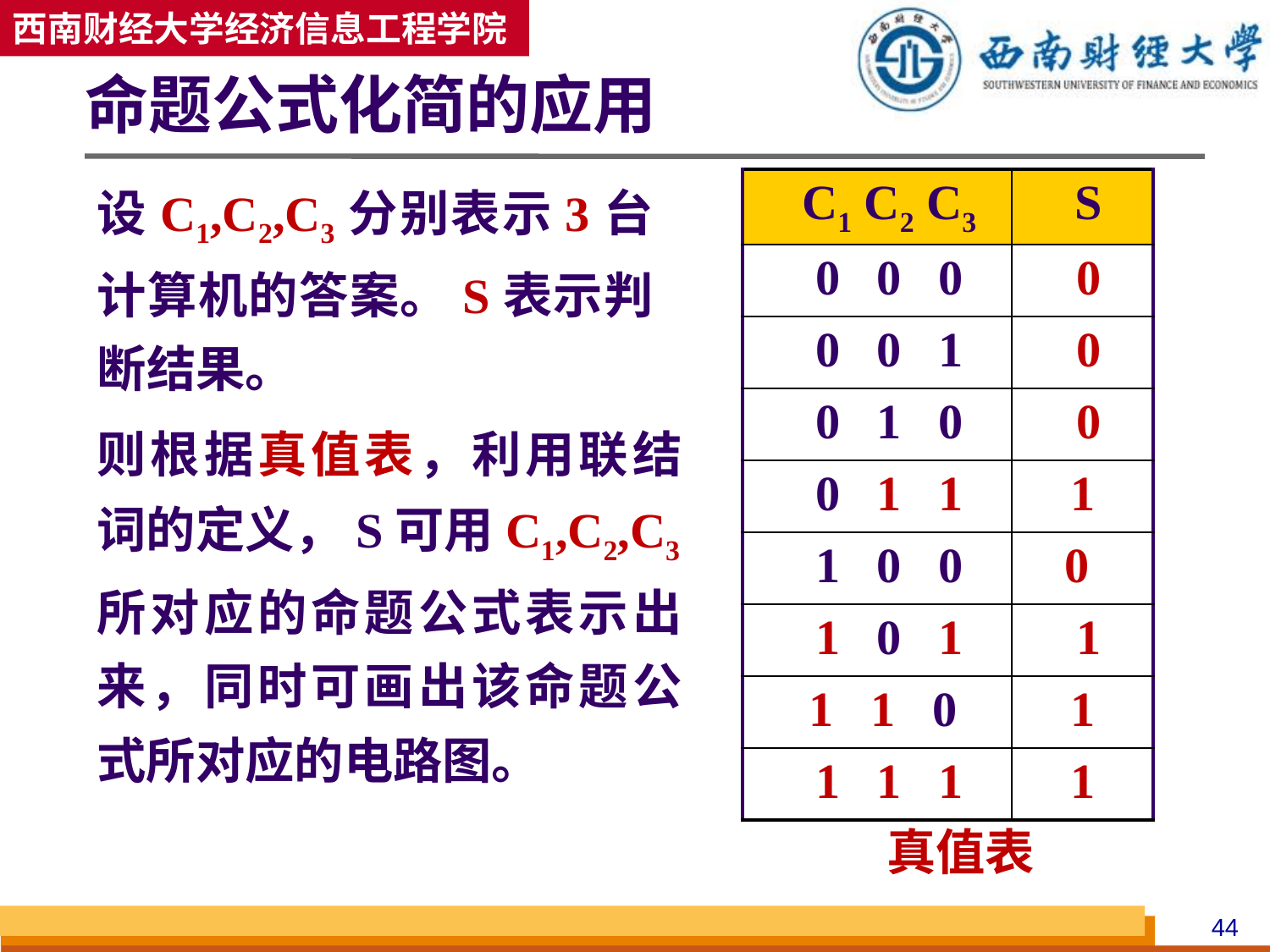

命题公式化简的应用
设C1,C2,C3分别表示3台计算机的答案。S表示判断结果。

| C1 C2 C3 | S |
| --- | --- |
| 0 0 0 | 0 |
| 0 0 1 | 0 |
| 0 1 0 | 0 |
| 0 1 1 | 1 |
| 1 0 0 | 0 |
| 1 0 1 | 1 |
| 1 1 0 | 1 |
| 1 1 1 | 1 |
则根据真值表，利用联结词的定义，S可用C1,C2,C3所对应的命题公式表示出来，同时可画出该命题公式所对应的电路图。
真值表